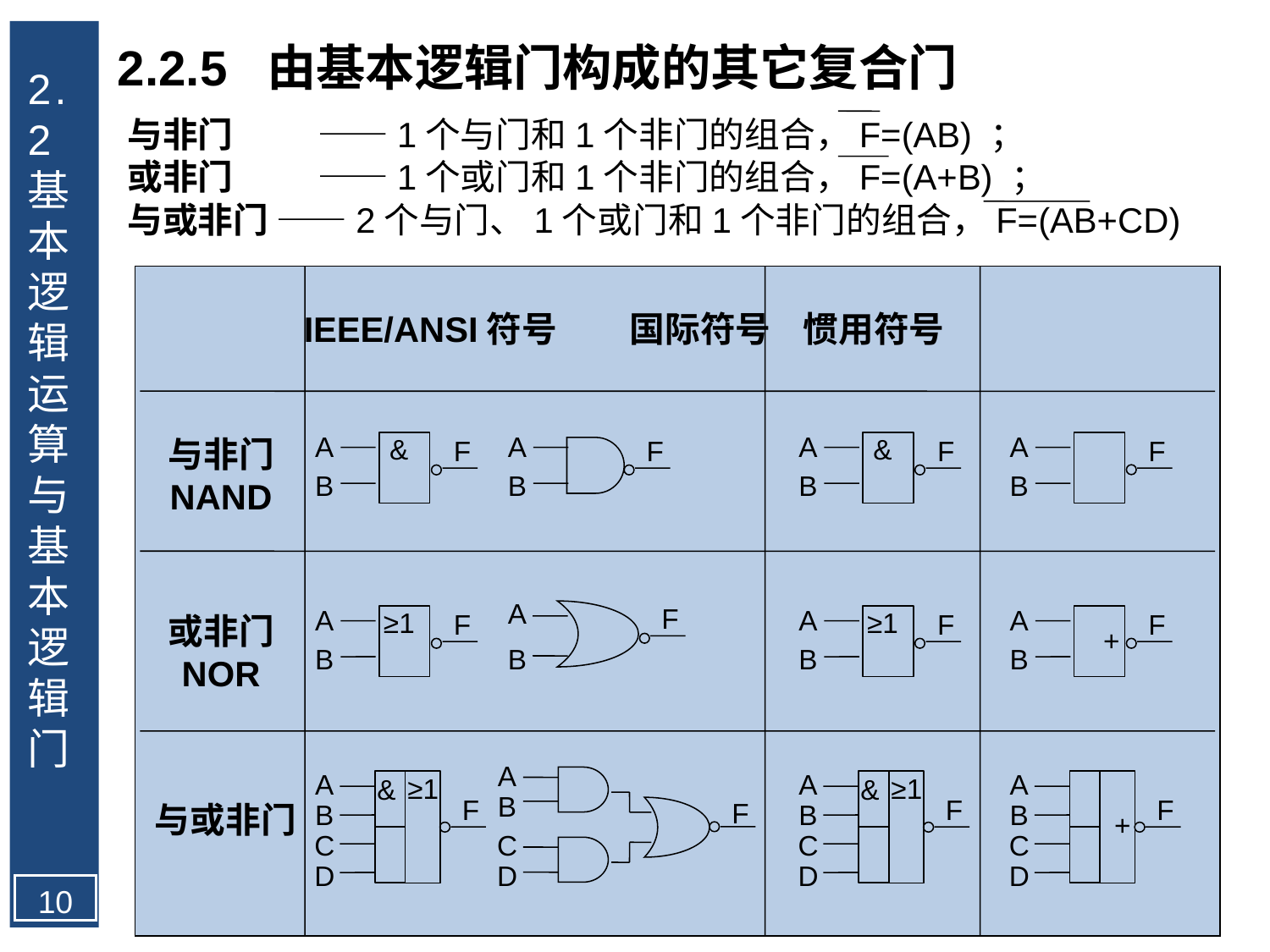

2.2  基本逻辑运算与基本逻辑门
2.2.5  由基本逻辑门构成的其它复合门
与非门	  ——1个与门和1个非门的组合，F=(AB) ；
或非门	  ——1个或门和1个非门的组合，F=(A+B) ；
与或非门 ——2个与门、1个或门和1个非门的组合，F=(AB+CD)

              IEEE/ANSI符号         国际符号    惯用符号

A
A
A
A
与非门
NAND
&
&
F
F
F
F

B
B
B
B

A
F
A
A
A
≥1
≥1
F

F
F
或非门
NOR

+

B
B
B
B

A

B
F

C

D

A
A
A
≥1
≥1
&

&

F

F

F
B
B
B
与或非门
+

C
C
C

D
D
D

10